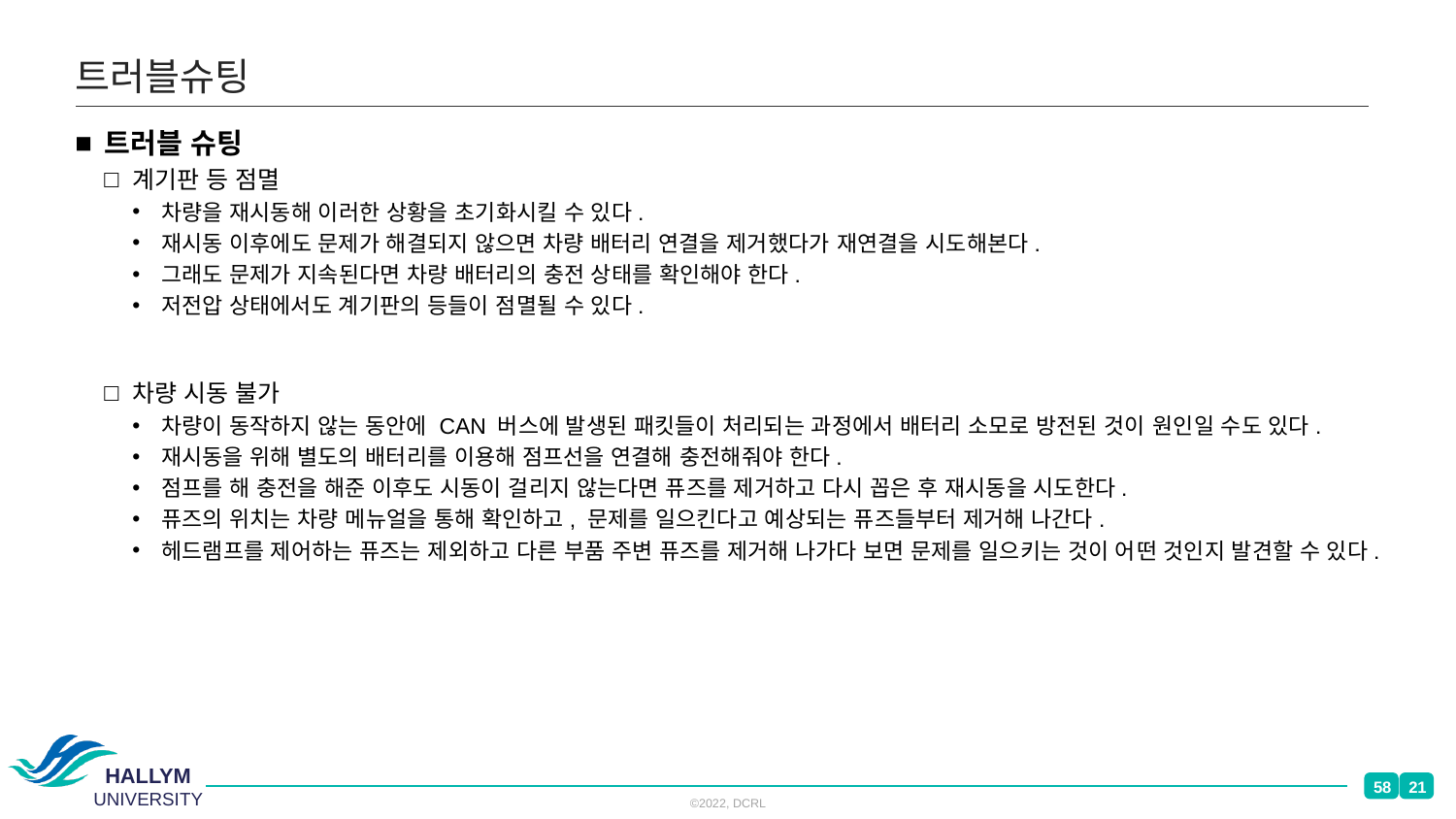

# 트러블슈팅
트러블 슈팅
계기판 등 점멸
차량을 재시동해 이러한 상황을 초기화시킬 수 있다.
재시동 이후에도 문제가 해결되지 않으면 차량 배터리 연결을 제거했다가 재연결을 시도해본다.
그래도 문제가 지속된다면 차량 배터리의 충전 상태를 확인해야 한다.
저전압 상태에서도 계기판의 등들이 점멸될 수 있다.

차량 시동 불가
차량이 동작하지 않는 동안에 CAN 버스에 발생된 패킷들이 처리되는 과정에서 배터리 소모로 방전된 것이 원인일 수도 있다.
재시동을 위해 별도의 배터리를 이용해 점프선을 연결해 충전해줘야 한다.
점프를 해 충전을 해준 이후도 시동이 걸리지 않는다면 퓨즈를 제거하고 다시 꼽은 후 재시동을 시도한다.
퓨즈의 위치는 차량 메뉴얼을 통해 확인하고, 문제를 일으킨다고 예상되는 퓨즈들부터 제거해 나간다.
헤드램프를 제어하는 퓨즈는 제외하고 다른 부품 주변 퓨즈를 제거해 나가다 보면 문제를 일으키는 것이 어떤 것인지 발견할 수 있다.